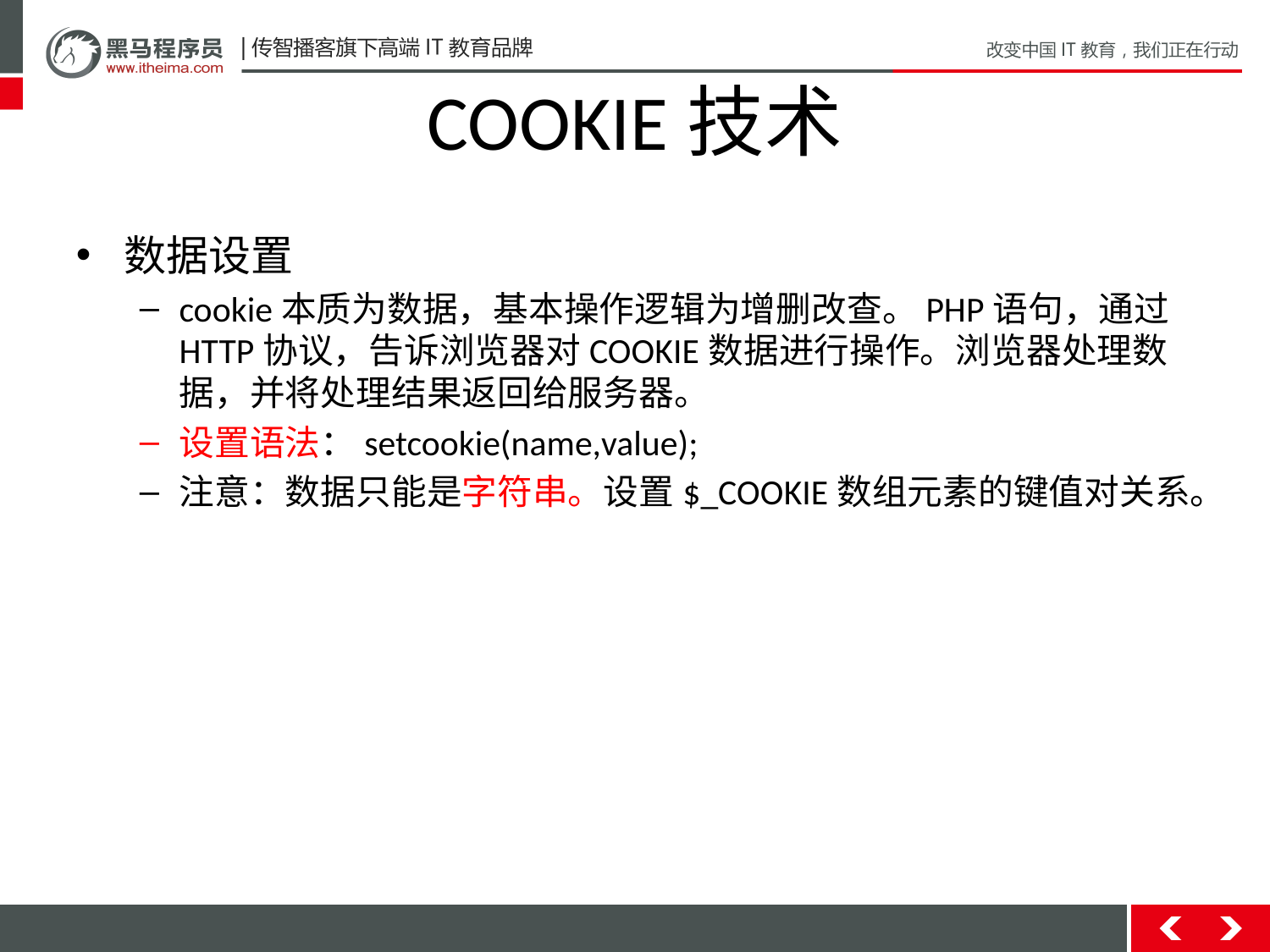

# COOKIE技术
数据设置
cookie本质为数据，基本操作逻辑为增删改查。PHP语句，通过HTTP协议，告诉浏览器对COOKIE数据进行操作。浏览器处理数据，并将处理结果返回给服务器。
设置语法：setcookie(name,value);
注意：数据只能是字符串。设置$_COOKIE数组元素的键值对关系。